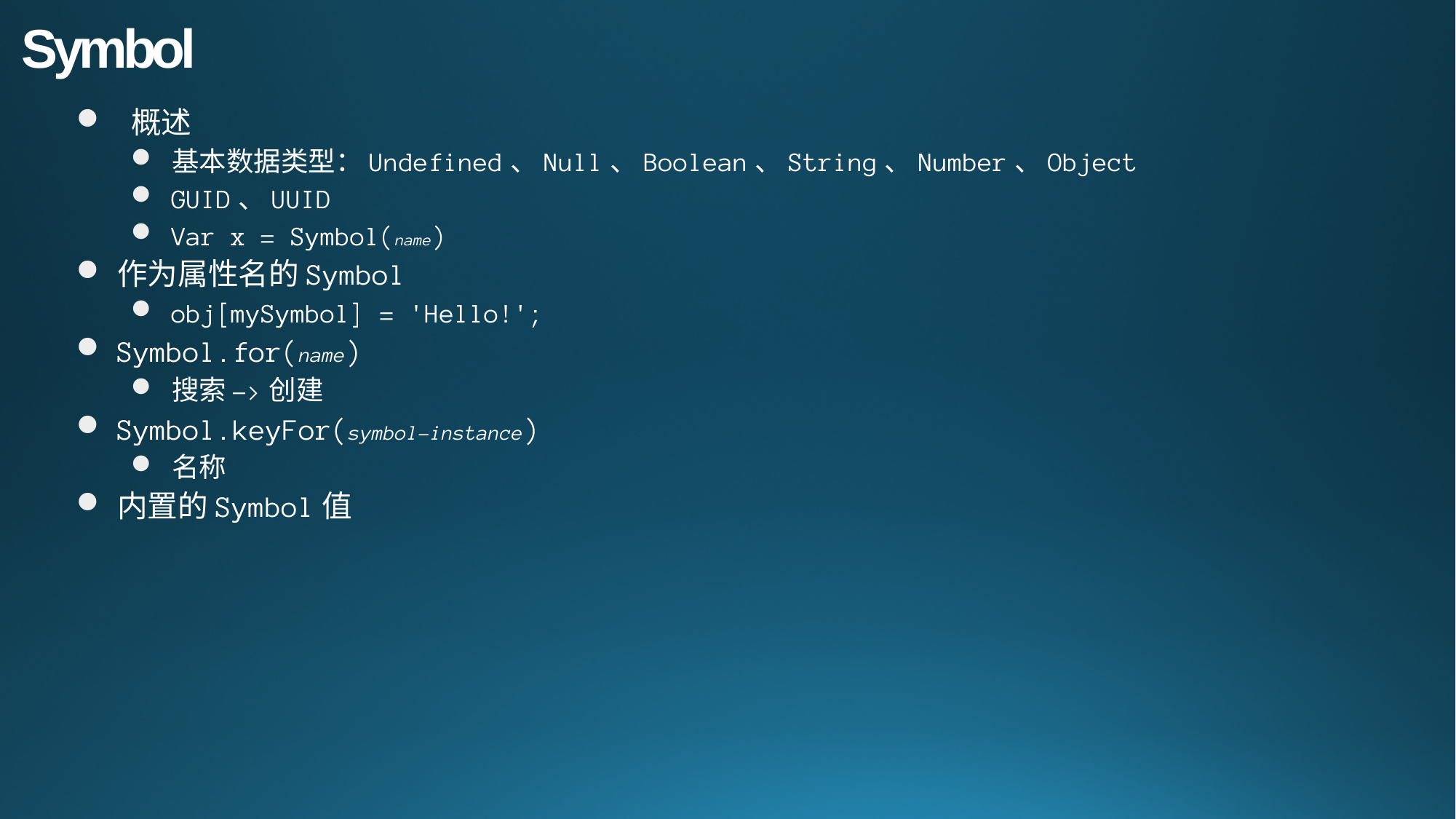

# Symbol
 概述
基本数据类型：Undefined、Null、Boolean、String、Number、Object
GUID、UUID
Var x = Symbol(name)
作为属性名的Symbol
obj[mySymbol] = 'Hello!';
Symbol.for(name)
搜索->创建
Symbol.keyFor(symbol-instance)
名称
内置的Symbol值